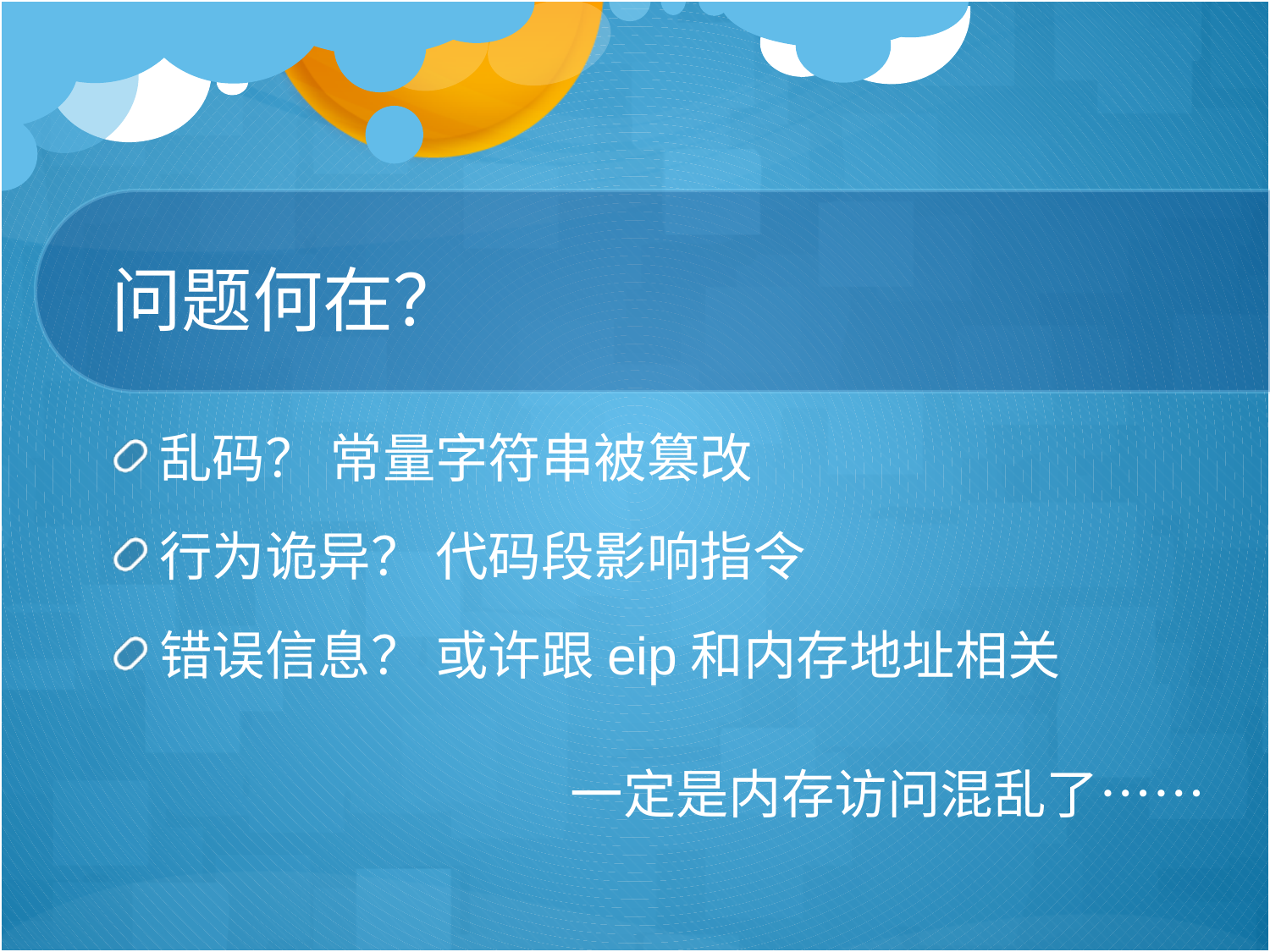

# 问题何在？
乱码？ 常量字符串被篡改
行为诡异？ 代码段影响指令
错误信息？ 或许跟eip和内存地址相关

一定是内存访问混乱了……